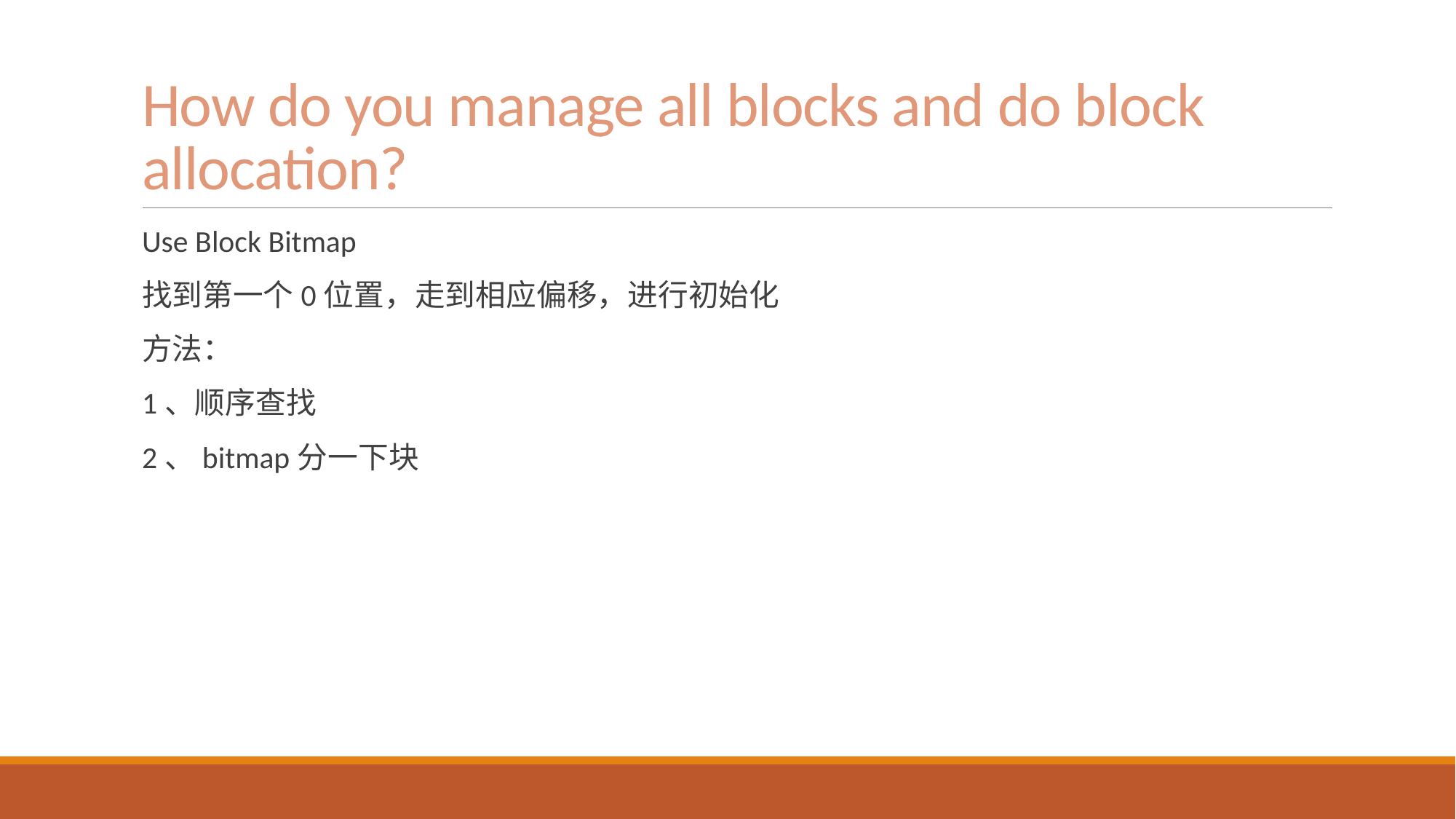

# How do you manage all blocks and do block allocation?
Use Block Bitmap
找到第一个0位置，走到相应偏移，进行初始化
方法：
1、顺序查找
2、bitmap分一下块